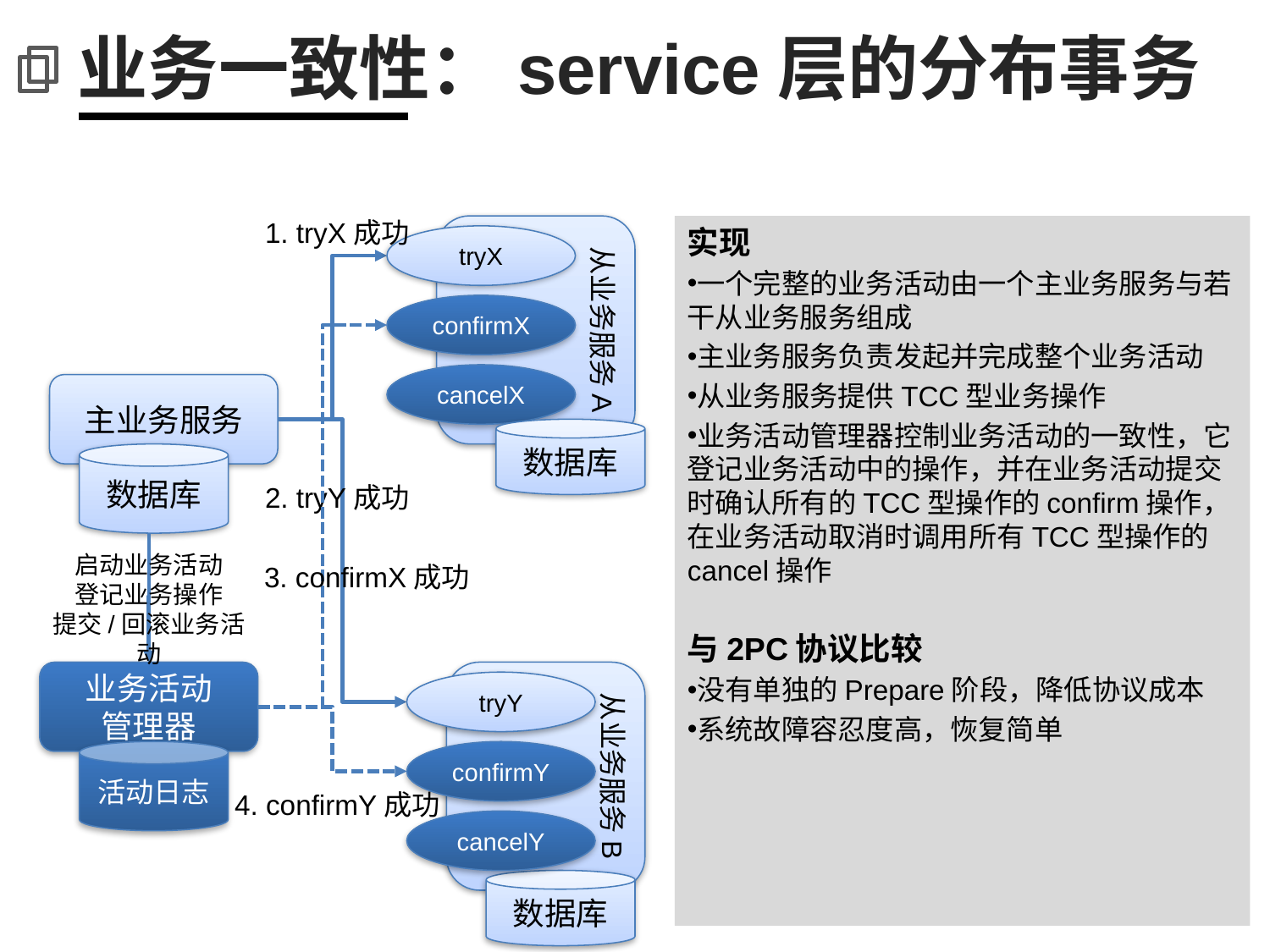

# 业务一致性：service层的分布事务
1. tryX成功
从业务服务A

实现
一个完整的业务活动由一个主业务服务与若干从业务服务组成
主业务服务负责发起并完成整个业务活动
从业务服务提供TCC型业务操作
业务活动管理器控制业务活动的一致性，它登记业务活动中的操作，并在业务活动提交 时确认所有的TCC型操作的confirm操作，在业务活动取消时调用所有TCC型操作的cancel操作

与2PC协议比较
没有单独的Prepare阶段，降低协议成本
系统故障容忍度高，恢复简单
tryX
confirmX
cancelX
主业务服务
数据库
数据库
2. tryY成功
启动业务活动
登记业务操作
提交/回滚业务活动
3. confirmX成功
业务活动
管理器
从业务服务B

tryY
活动日志
confirmY
4. confirmY成功
cancelY
数据库